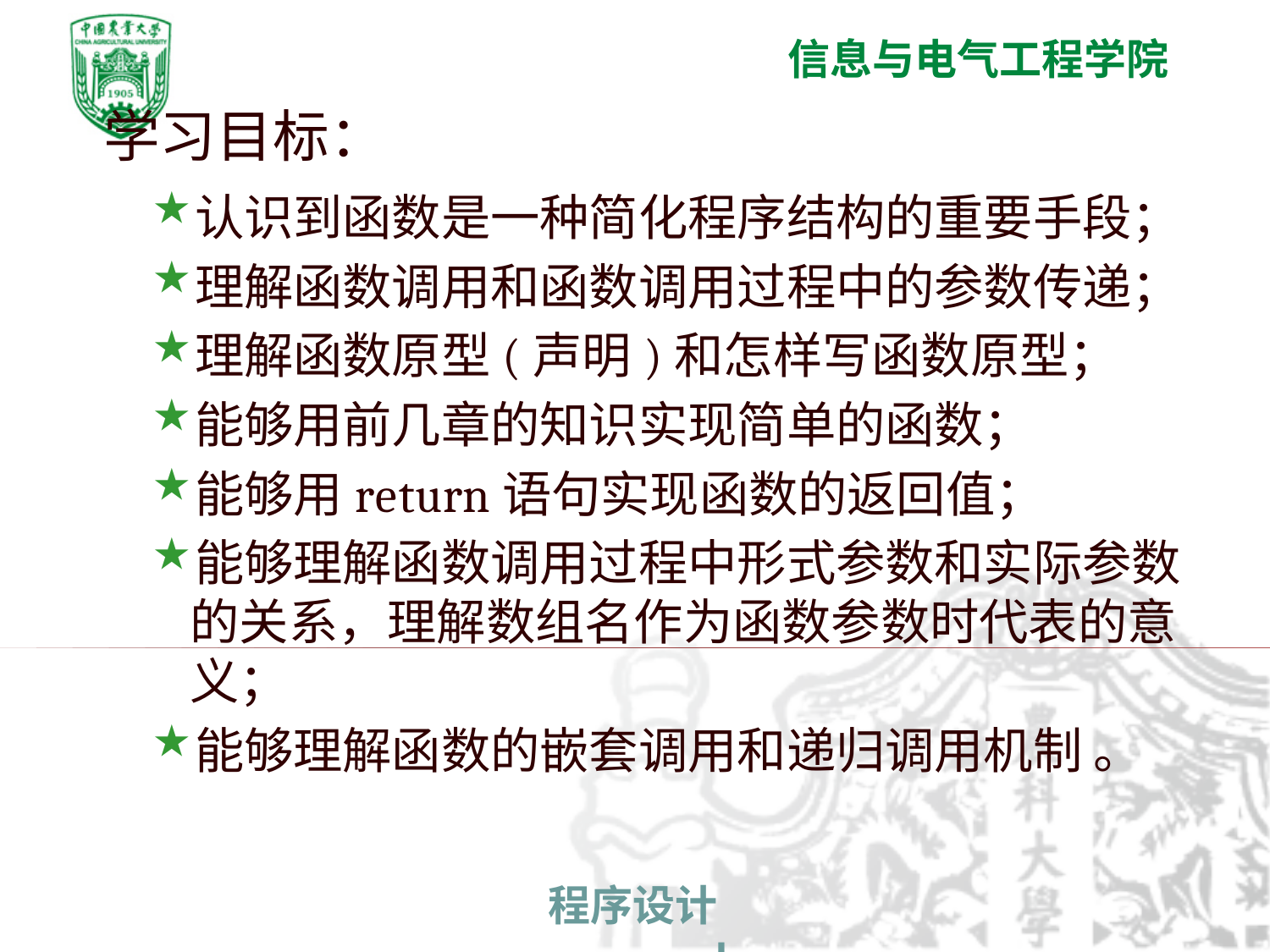

学习目标：
认识到函数是一种简化程序结构的重要手段；
理解函数调用和函数调用过程中的参数传递；
理解函数原型(声明)和怎样写函数原型；
能够用前几章的知识实现简单的函数；
能够用return语句实现函数的返回值；
能够理解函数调用过程中形式参数和实际参数的关系，理解数组名作为函数参数时代表的意义；
能够理解函数的嵌套调用和递归调用机制 。